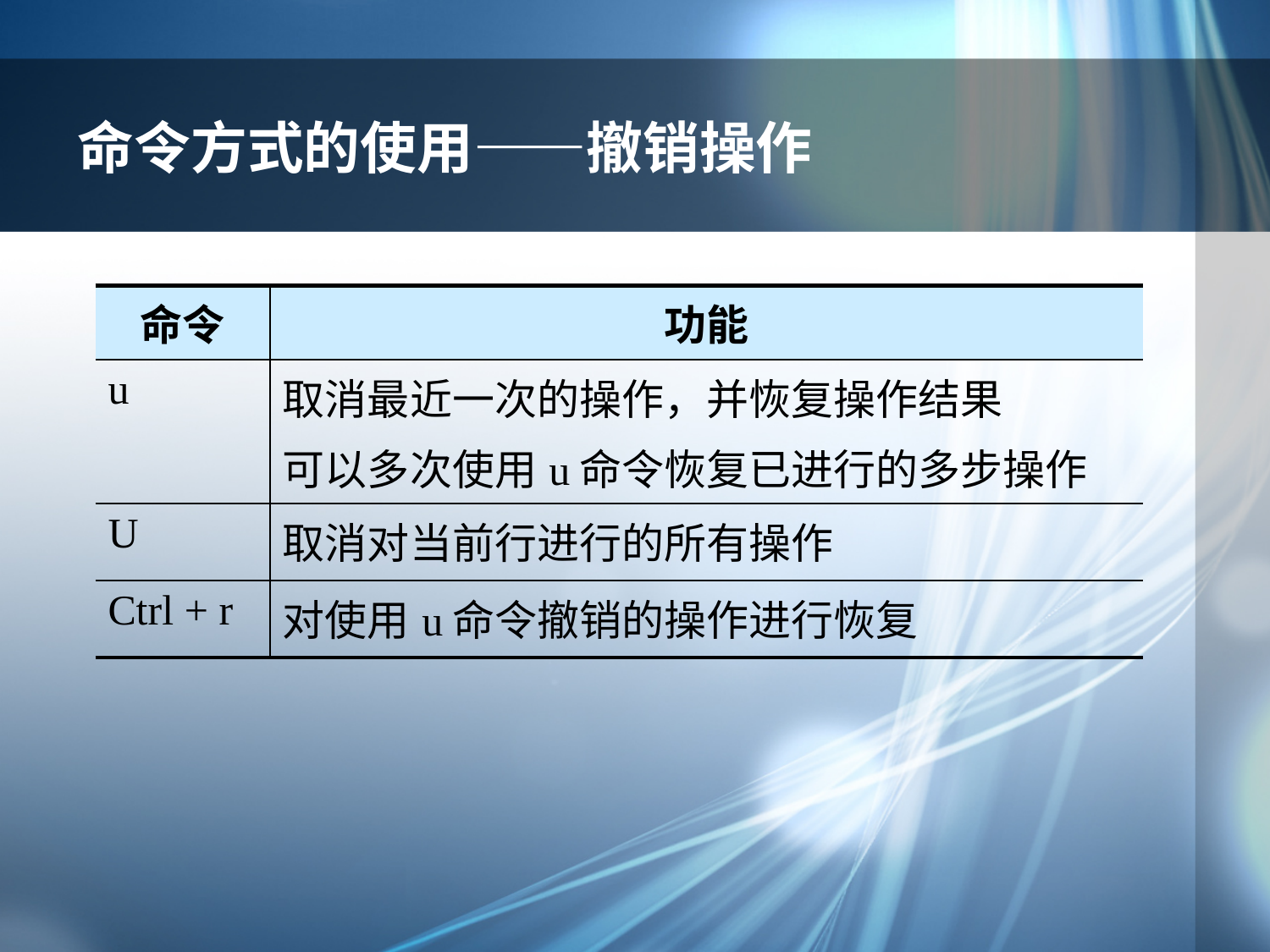

# 命令方式的使用——撤销操作
| 命令 | 功能 |
| --- | --- |
| u | 取消最近一次的操作，并恢复操作结果 可以多次使用u命令恢复已进行的多步操作 |
| U | 取消对当前行进行的所有操作 |
| Ctrl + r | 对使用u命令撤销的操作进行恢复 |
17